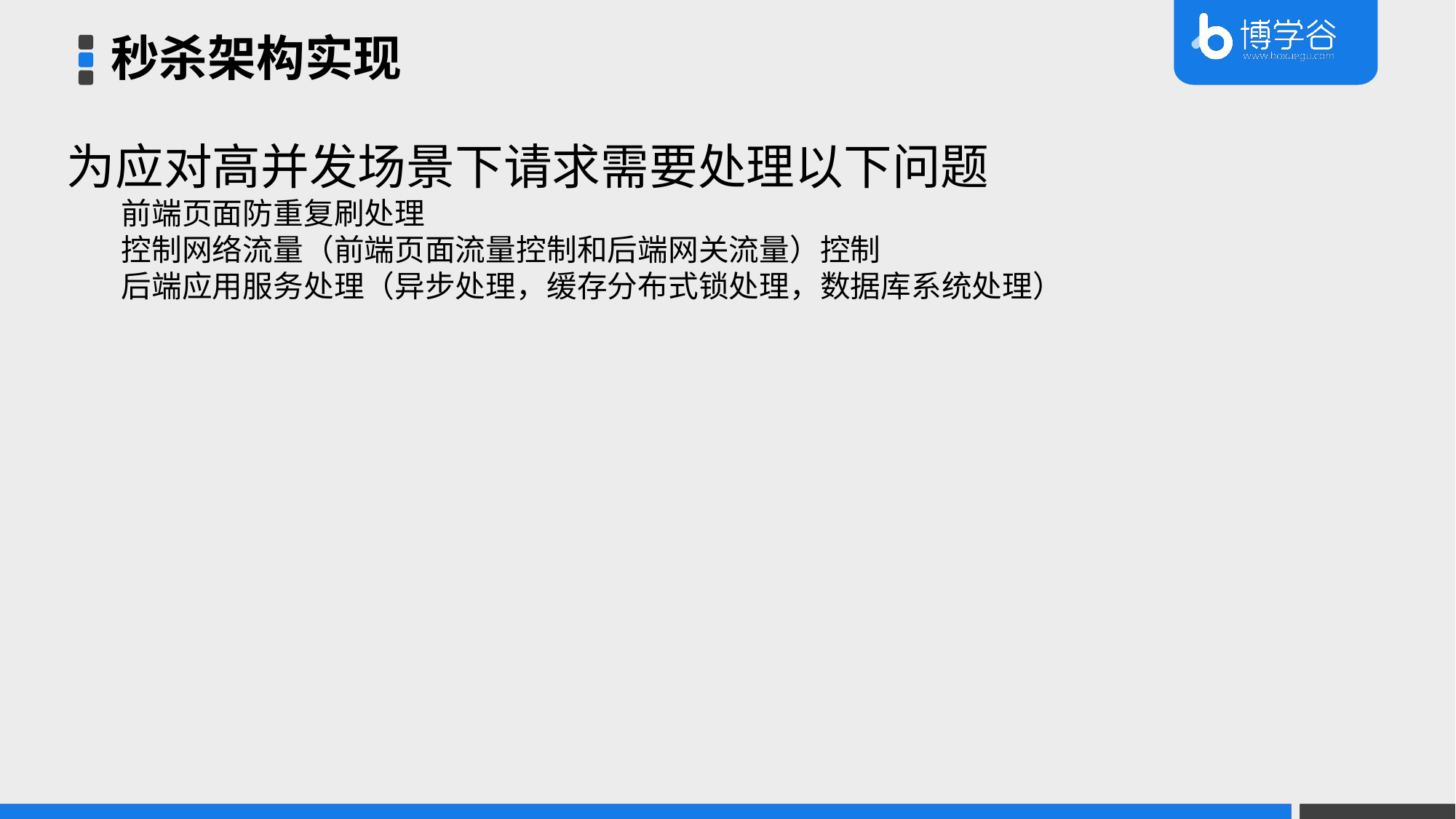

秒杀架构实现
为应对高并发场景下请求需要处理以下问题
前端页面防重复刷处理
控制网络流量（前端页面流量控制和后端网关流量）控制
后端应用服务处理（异步处理，缓存分布式锁处理，数据库系统处理）